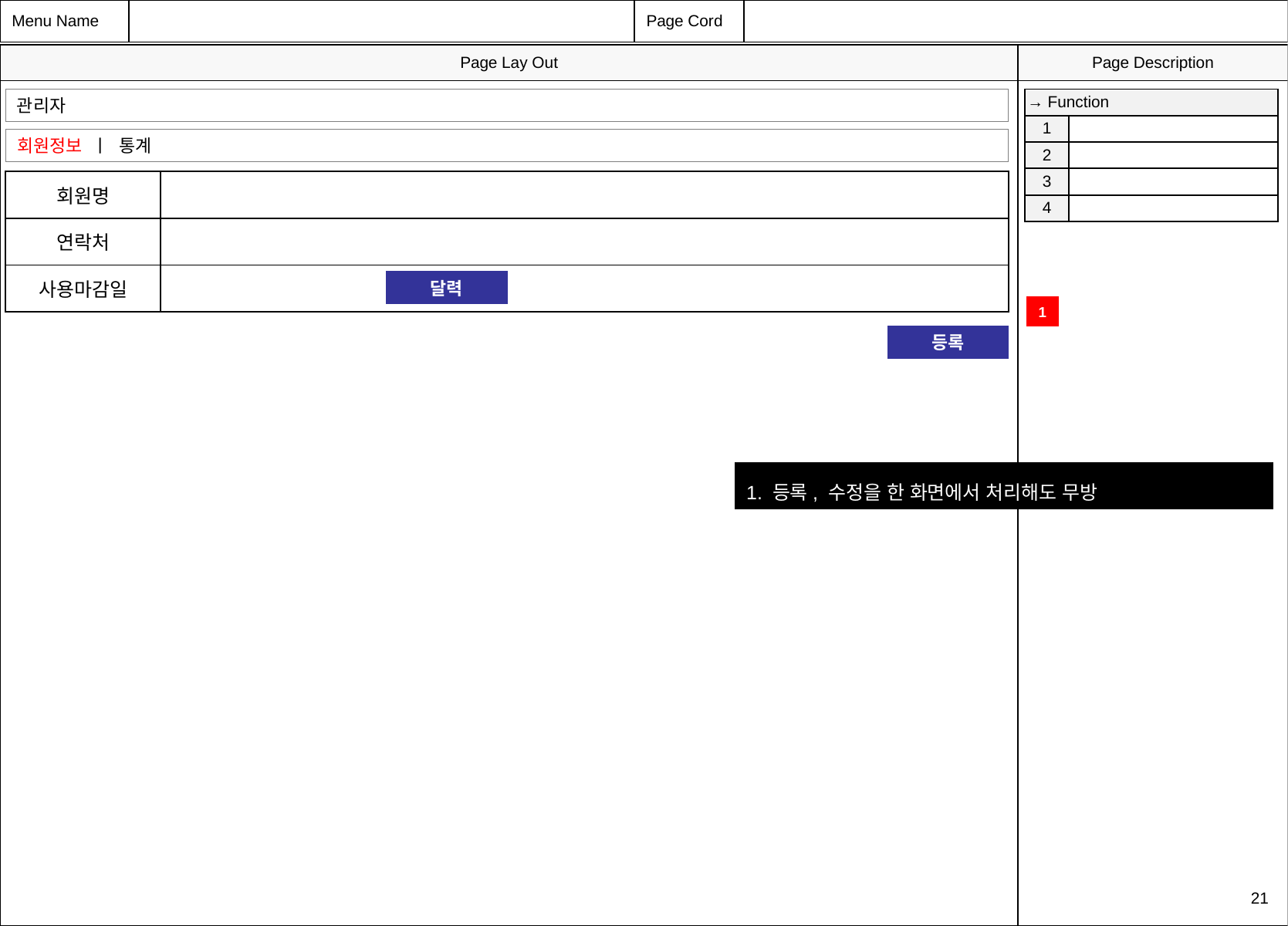

| → Function |  |
| --- | --- |
| 1 |  |
| 2 |  |
| 3 |  |
| 4 |  |
관리자
회원정보  ㅣ  통계
| 회원명 |  |
| --- | --- |
| 연락처 |  |
| 사용마감일 |  |
달력
1
등록
1. 등록, 수정을 한 화면에서 처리해도 무방